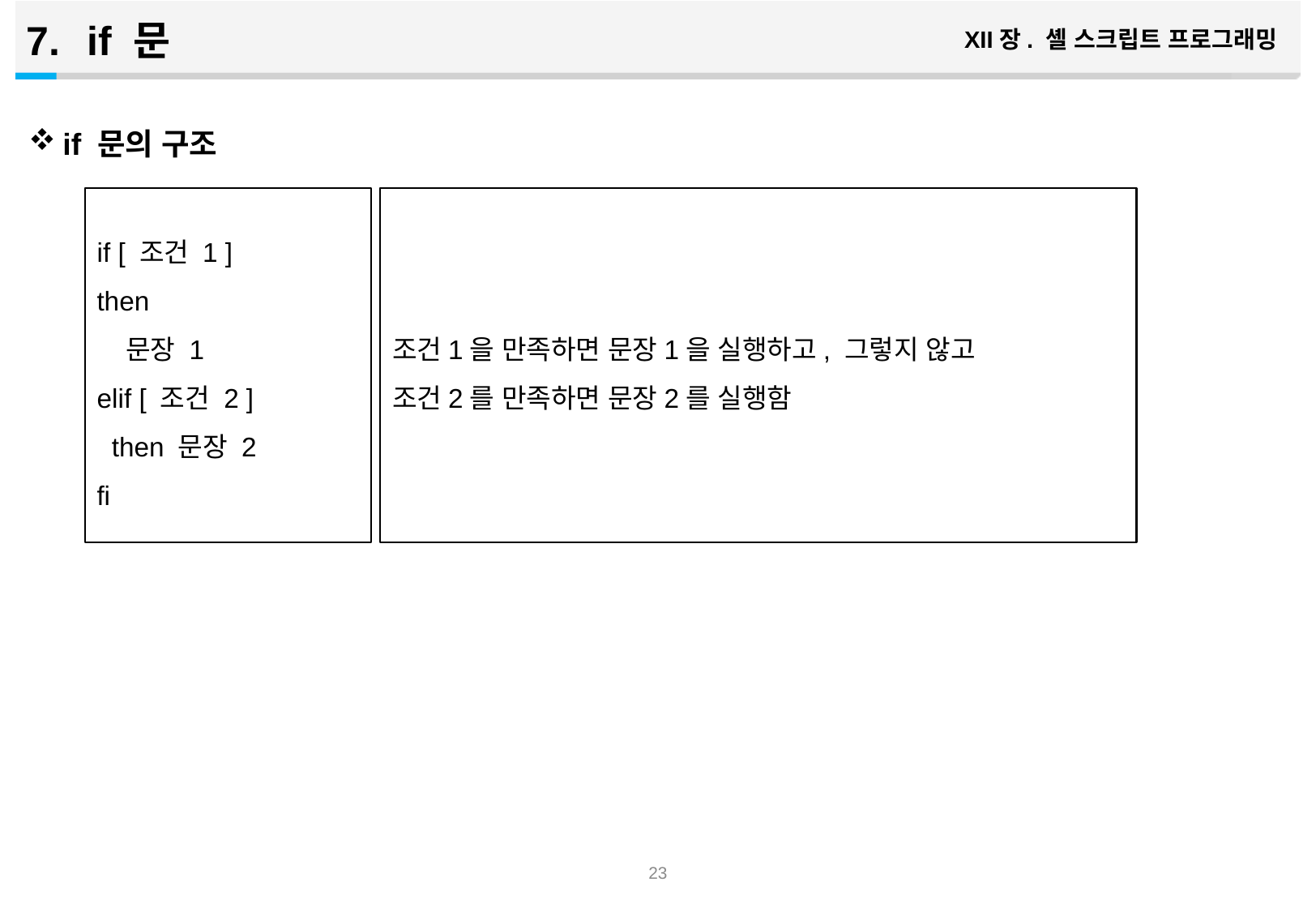

if 문
XII장. 셸 스크립트 프로그래밍
if 문의 구조
조건1을 만족하면 문장1을 실행하고, 그렇지 않고
조건2를 만족하면 문장2를 실행함
if [ 조건 1 ]
then
   문장 1
elif [ 조건 2 ]
  then 문장 2
fi
23